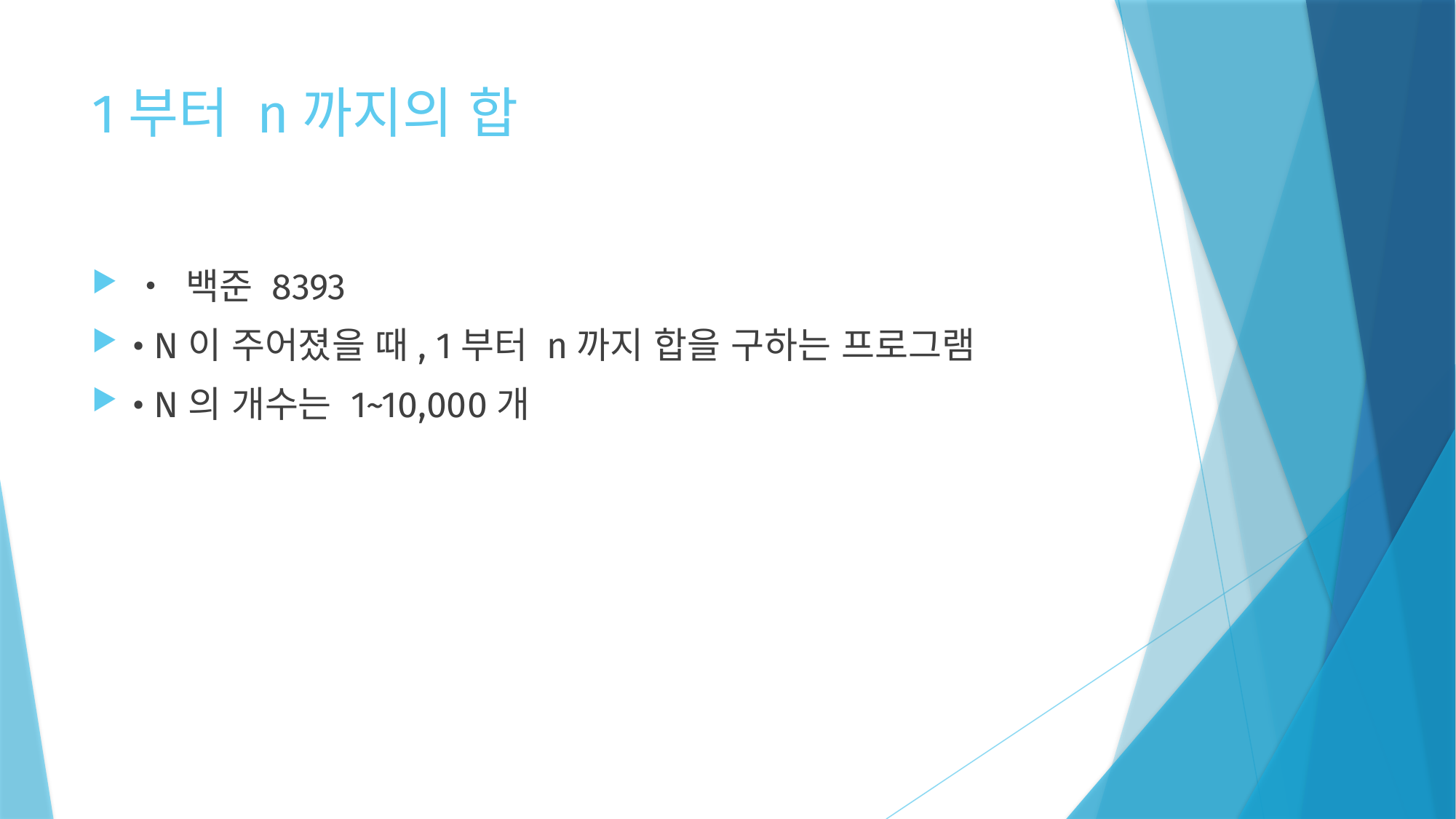

# 1부터 n까지의 합
• 백준 8393
• N이 주어졌을 때, 1부터 n까지 합을 구하는 프로그램
• N의 개수는 1~10,000개